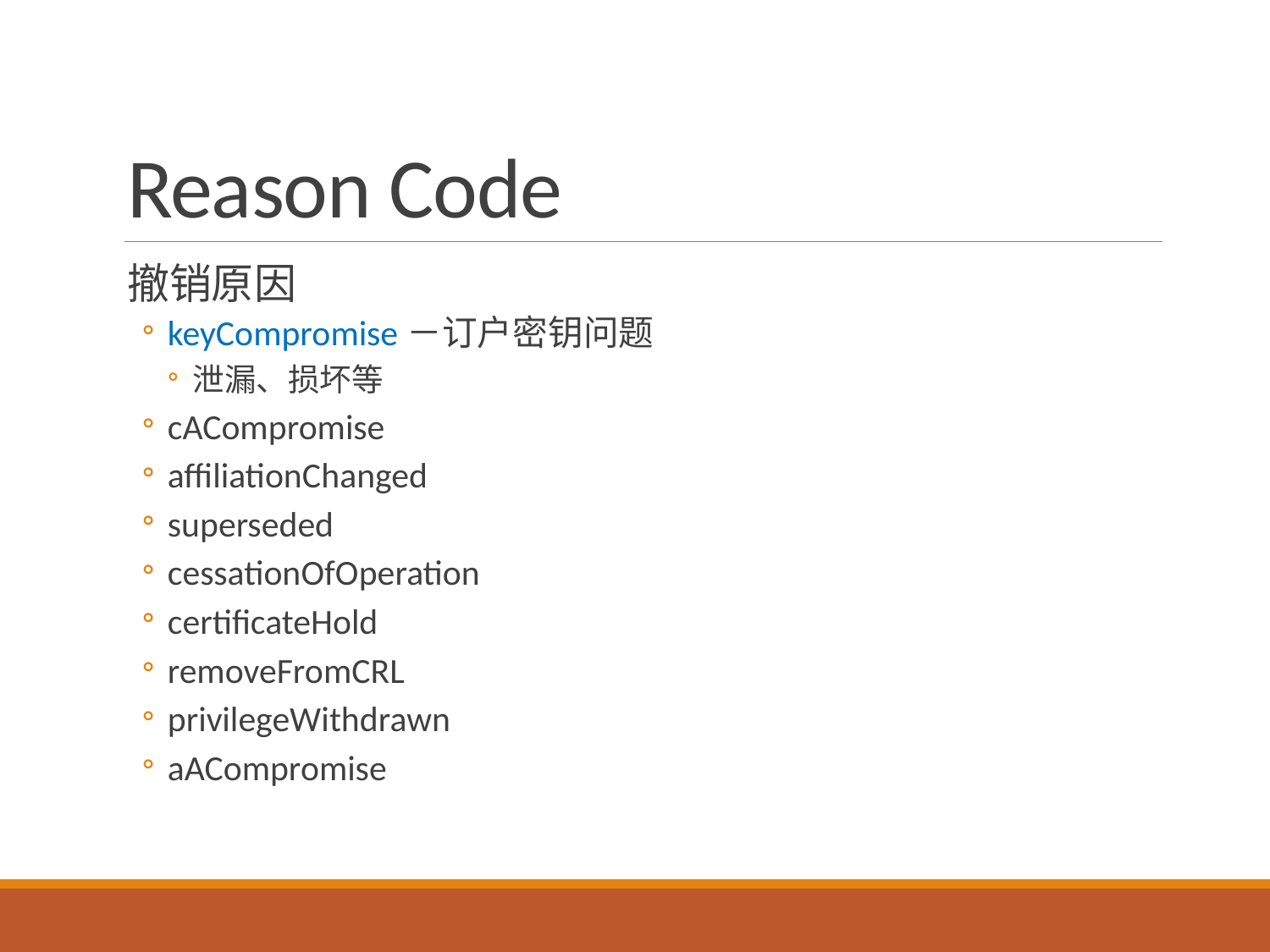

# Reason Code
撤销原因
keyCompromise－订户密钥问题
泄漏、损坏等
cACompromise
affiliationChanged
superseded
cessationOfOperation
certificateHold
removeFromCRL
privilegeWithdrawn
aACompromise
42